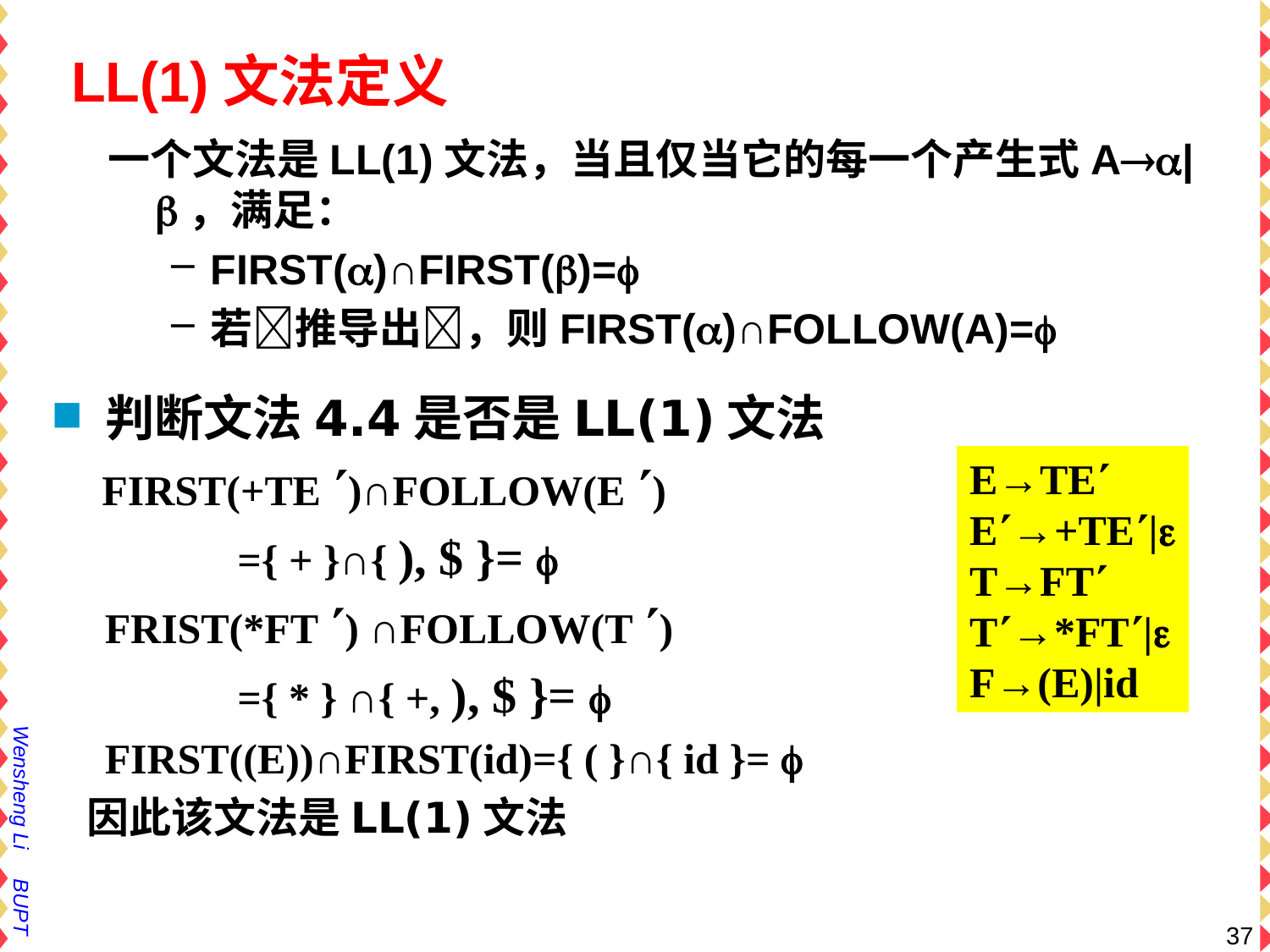

LL(1)文法定义
一个文法是LL(1)文法，当且仅当它的每一个产生式A→α|β，满足：
FIRST(α)∩FIRST(β)=φ
若β推导出ε，则FIRST(α)∩FOLLOW(A)=φ
判断文法4.4是否是LL(1)文法
     FIRST(+TE ′)∩FOLLOW(E ′)
                 ={ + }∩{ ), $ }= φ
    FRIST(*FT ′) ∩FOLLOW(T ′)
                 ={ * } ∩{ +, ), $ }= φ
    FIRST((E))∩FIRST(id)={ ( }∩{ id }= φ
  因此该文法是LL(1)文法
E→TE′
E′→+TE′|ε
T→FT′
T′→*FT′|ε
F→(E)|id
37